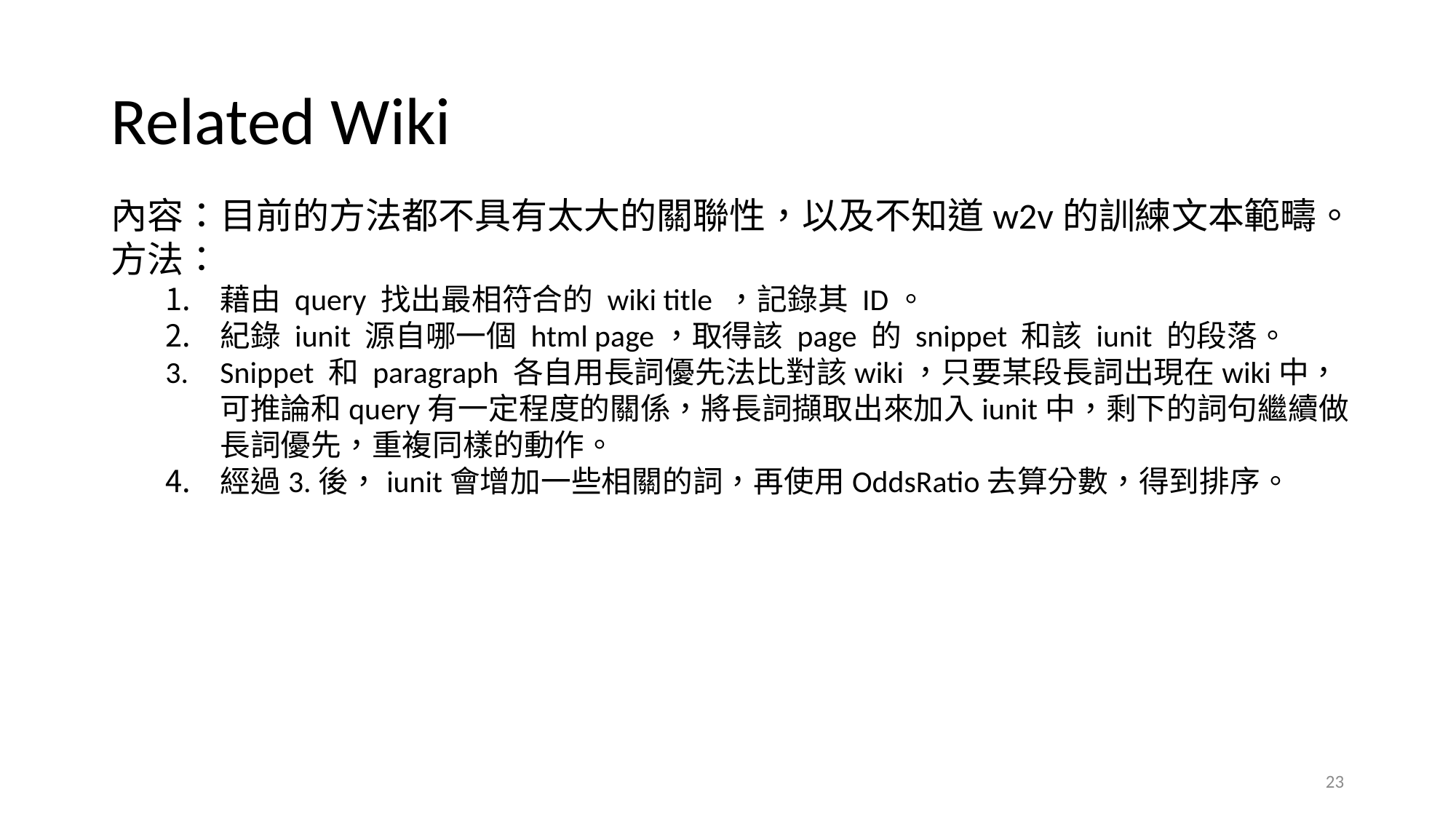

# Related Wiki
內容：目前的方法都不具有太大的關聯性，以及不知道w2v的訓練文本範疇。
方法：
藉由 query 找出最相符合的 wiki title ，記錄其 ID。
紀錄 iunit 源自哪一個 html page，取得該 page 的 snippet 和該 iunit 的段落。
Snippet 和 paragraph 各自用長詞優先法比對該wiki，只要某段長詞出現在wiki中，可推論和query有一定程度的關係，將長詞擷取出來加入iunit中，剩下的詞句繼續做長詞優先，重複同樣的動作。
經過3.後，iunit會增加一些相關的詞，再使用OddsRatio去算分數，得到排序。

23